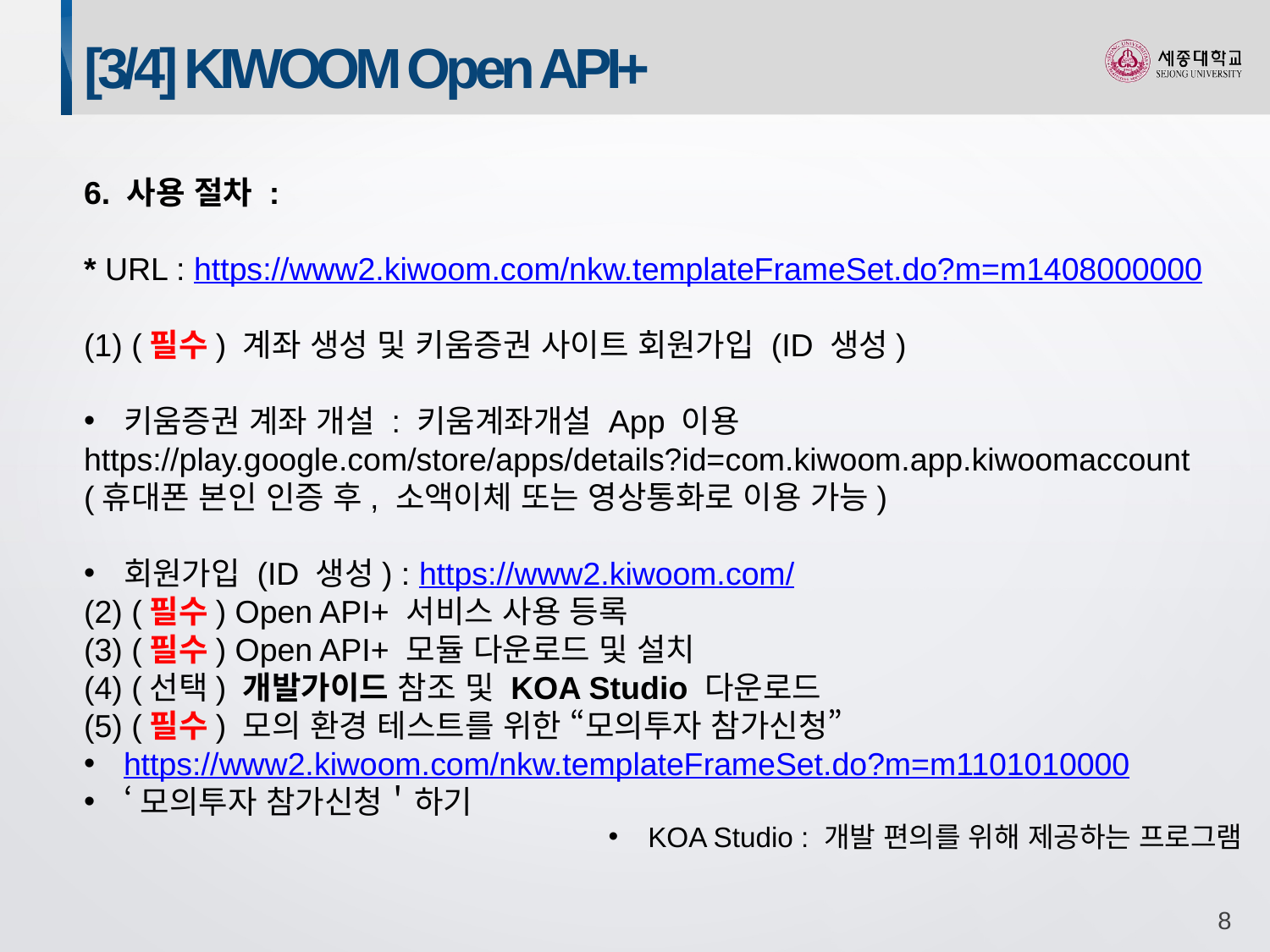

[3/4] KIWOOM Open API+
6. 사용 절차 :

* URL : https://www2.kiwoom.com/nkw.templateFrameSet.do?m=m1408000000

(필수) 계좌 생성 및 키움증권 사이트 회원가입 (ID 생성)

키움증권 계좌 개설 : 키움계좌개설 App 이용
https://play.google.com/store/apps/details?id=com.kiwoom.app.kiwoomaccount
(휴대폰 본인 인증 후, 소액이체 또는 영상통화로 이용 가능)

회원가입 (ID 생성) : https://www2.kiwoom.com/
(2) (필수) Open API+ 서비스 사용 등록
(3) (필수) Open API+ 모듈 다운로드 및 설치
(4) (선택) 개발가이드 참조 및 KOA Studio 다운로드
(5) (필수) 모의 환경 테스트를 위한 “모의투자 참가신청”
https://www2.kiwoom.com/nkw.templateFrameSet.do?m=m1101010000
‘모의투자 참가신청＇하기
KOA Studio : 개발 편의를 위해 제공하는 프로그램